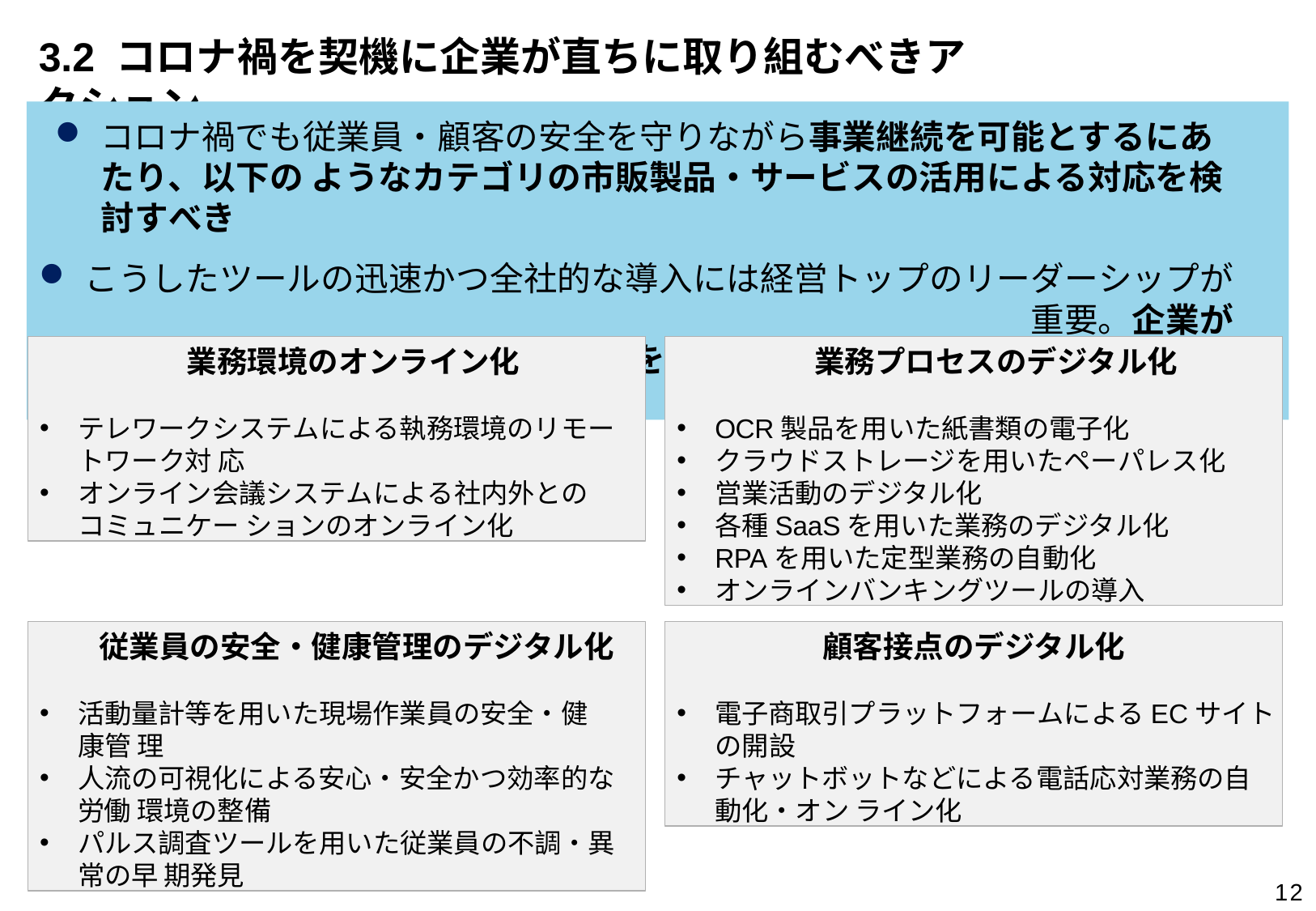

# 3.2 コロナ禍を契機に企業が直ちに取り組むべきアクション
コロナ禍でも従業員・顧客の安全を守りながら事業継続を可能とするにあたり、以下の ようなカテゴリの市販製品・サービスの活用による対応を検討すべき
こうしたツールの迅速かつ全社的な導入には経営トップのリーダーシップが重要。企業が
経営のリーダーシップの下、企業文化を変革していくうえでのファーストステップとなる
業務プロセスのデジタル化
OCR製品を用いた紙書類の電子化
クラウドストレージを用いたペーパレス化
営業活動のデジタル化
各種SaaSを用いた業務のデジタル化
RPAを用いた定型業務の自動化
オンラインバンキングツールの導入
業務環境のオンライン化
テレワークシステムによる執務環境のリモートワーク対 応
オンライン会議システムによる社内外とのコミュニケー ションのオンライン化
従業員の安全・健康管理のデジタル化
活動量計等を用いた現場作業員の安全・健康管 理
人流の可視化による安心・安全かつ効率的な労働 環境の整備
パルス調査ツールを用いた従業員の不調・異常の早 期発見
顧客接点のデジタル化
電子商取引プラットフォームによるECサイトの開設
チャットボットなどによる電話応対業務の自動化・オン ライン化
2
1